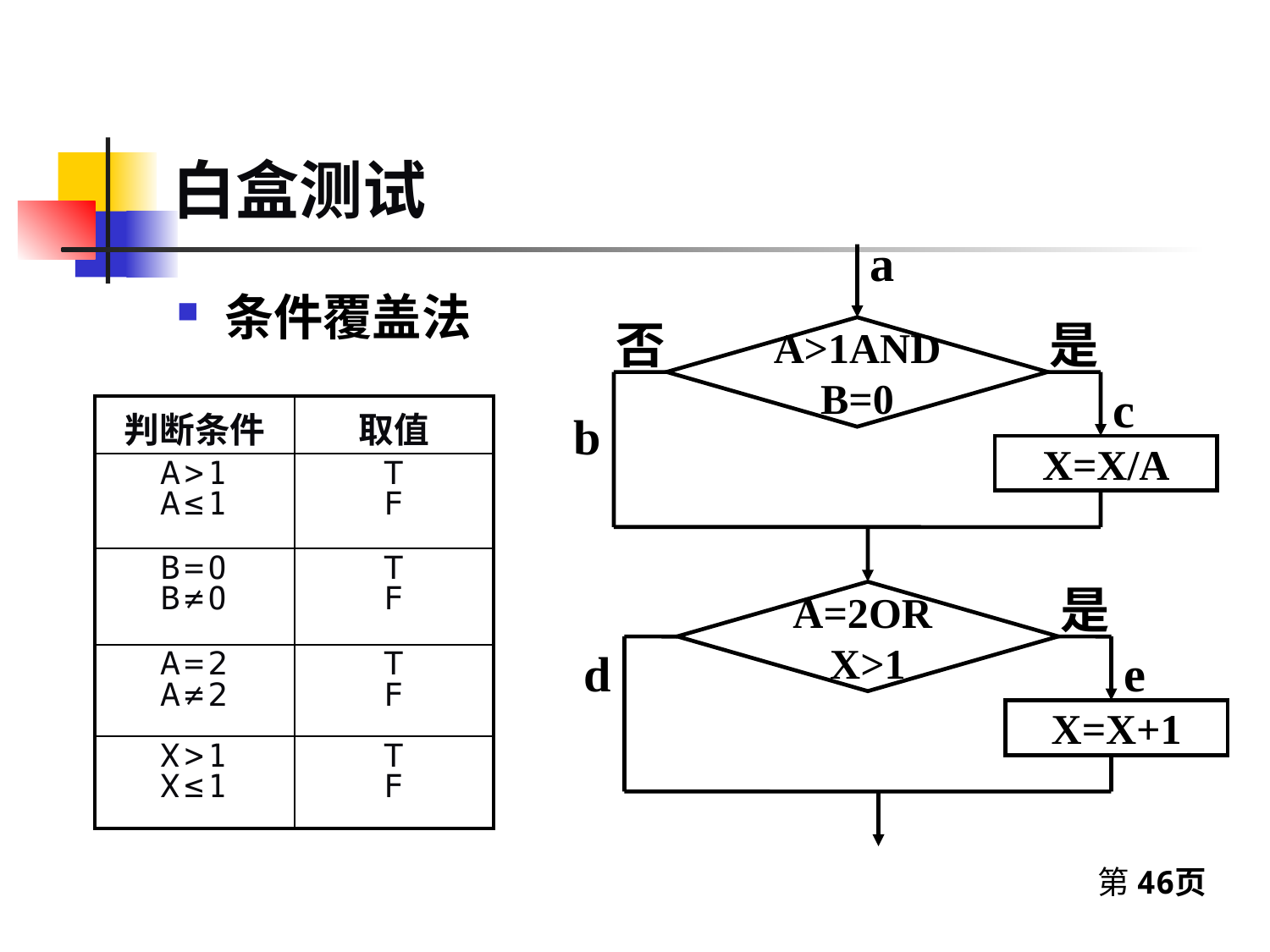

# 白盒测试
a

否
是
A>1AND
B=0

c
b
X=X/A

是
A=2OR
X>1
d

e
X=X+1

条件覆盖法
| 判断条件 | 取值 |
| --- | --- |
| A>1 A≤1 | T F |
| B=0 B≠0 | T F |
| A=2 A≠2 | T F |
| X>1 X≤1 | T F |